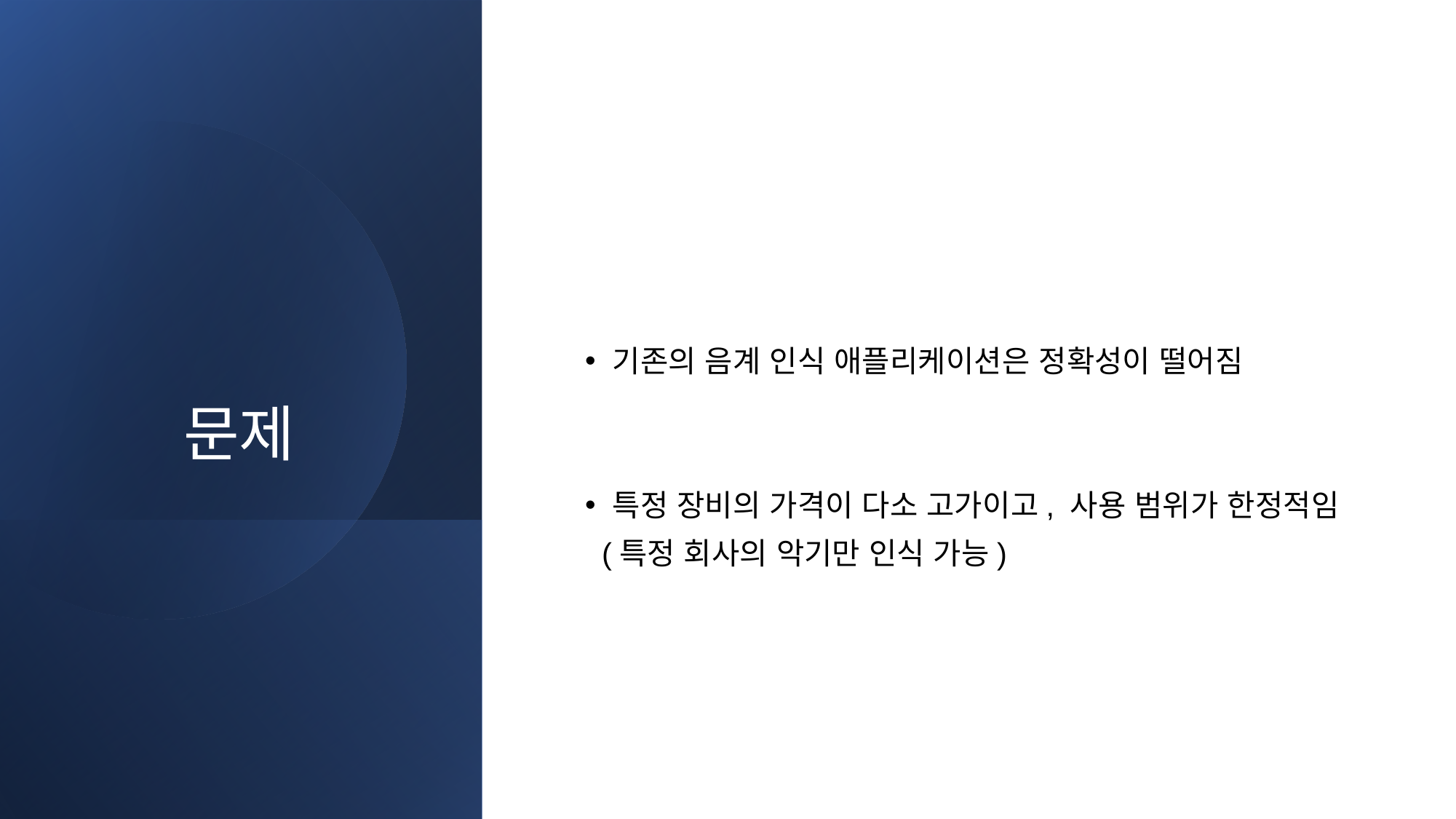

# 문제

기존의 음계 인식 애플리케이션은 정확성이 떨어짐

특정 장비의 가격이 다소 고가이고, 사용 범위가 한정적임
  (특정 회사의 악기만 인식 가능)